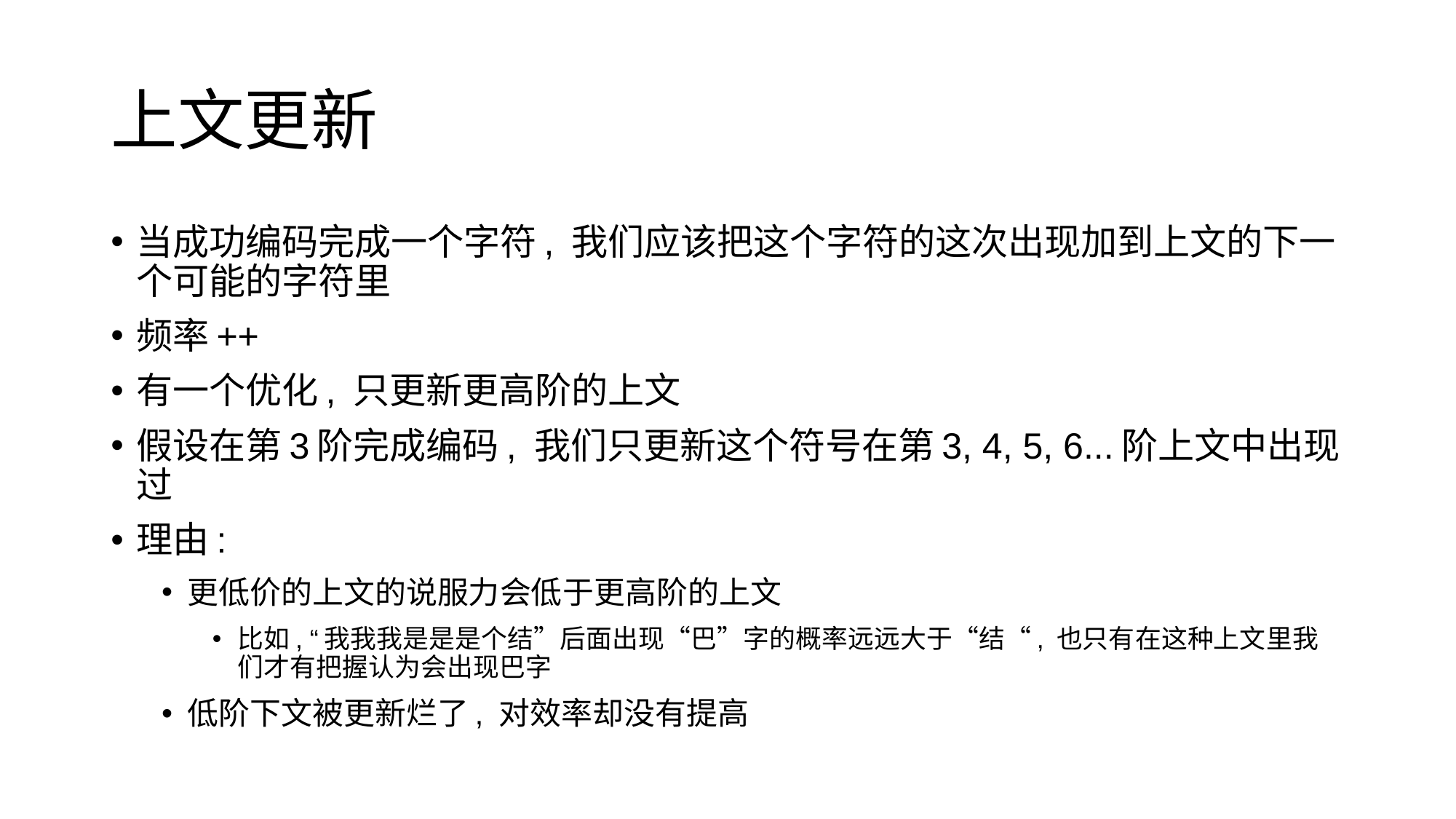

# 上文更新
当成功编码完成一个字符, 我们应该把这个字符的这次出现加到上文的下一个可能的字符里
频率++
有一个优化, 只更新更高阶的上文
假设在第3阶完成编码, 我们只更新这个符号在第3, 4, 5, 6...阶上文中出现过
理由:
更低价的上文的说服力会低于更高阶的上文
比如, “我我我是是是个结”后面出现“巴”字的概率远远大于“结“, 也只有在这种上文里我们才有把握认为会出现巴字
低阶下文被更新烂了, 对效率却没有提高